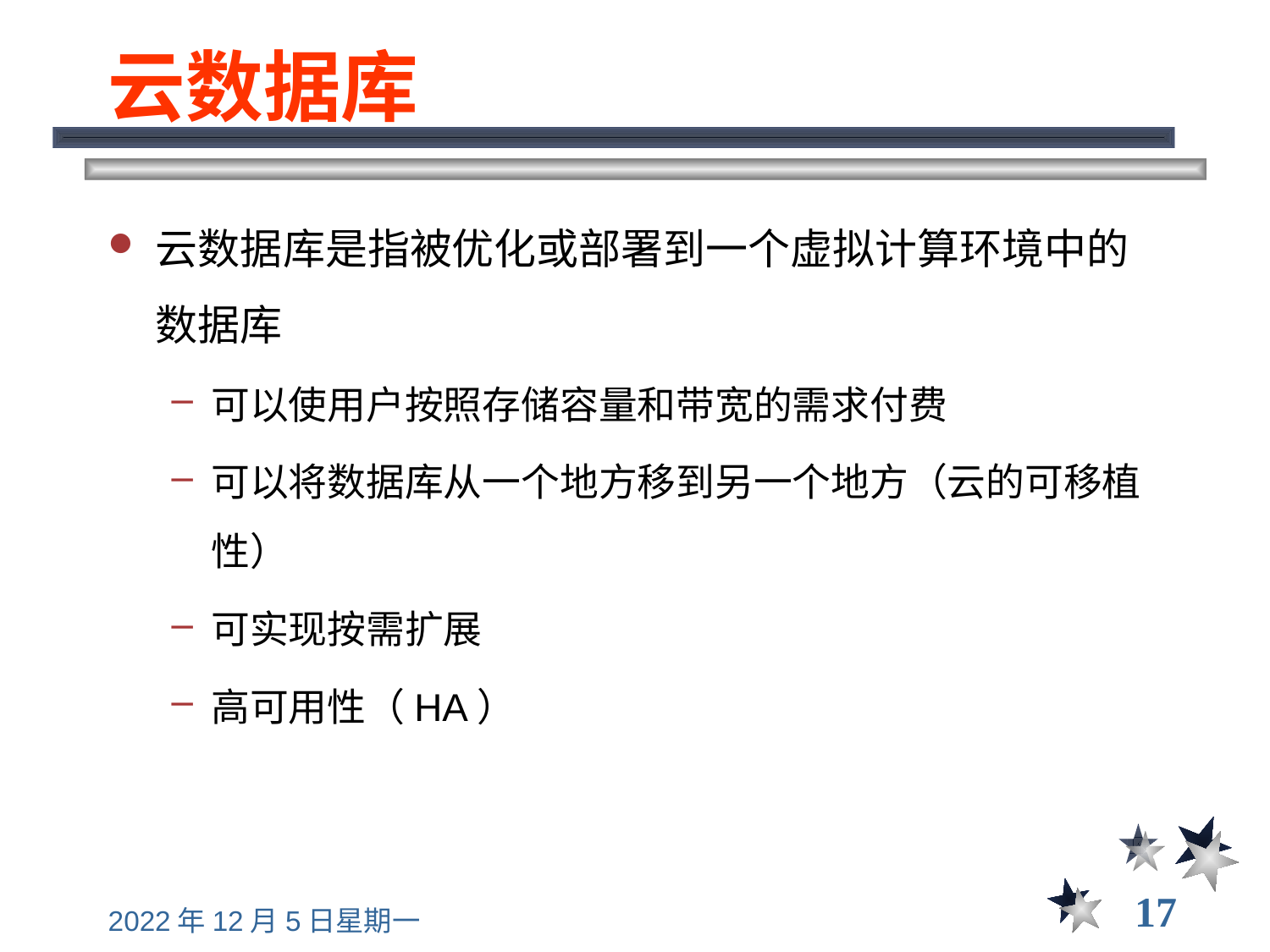

# 云数据库
云数据库是指被优化或部署到一个虚拟计算环境中的数据库
可以使用户按照存储容量和带宽的需求付费
可以将数据库从一个地方移到另一个地方（云的可移植性）
可实现按需扩展
高可用性（HA）

17
2022年12月5日星期一
大数据管理----前言